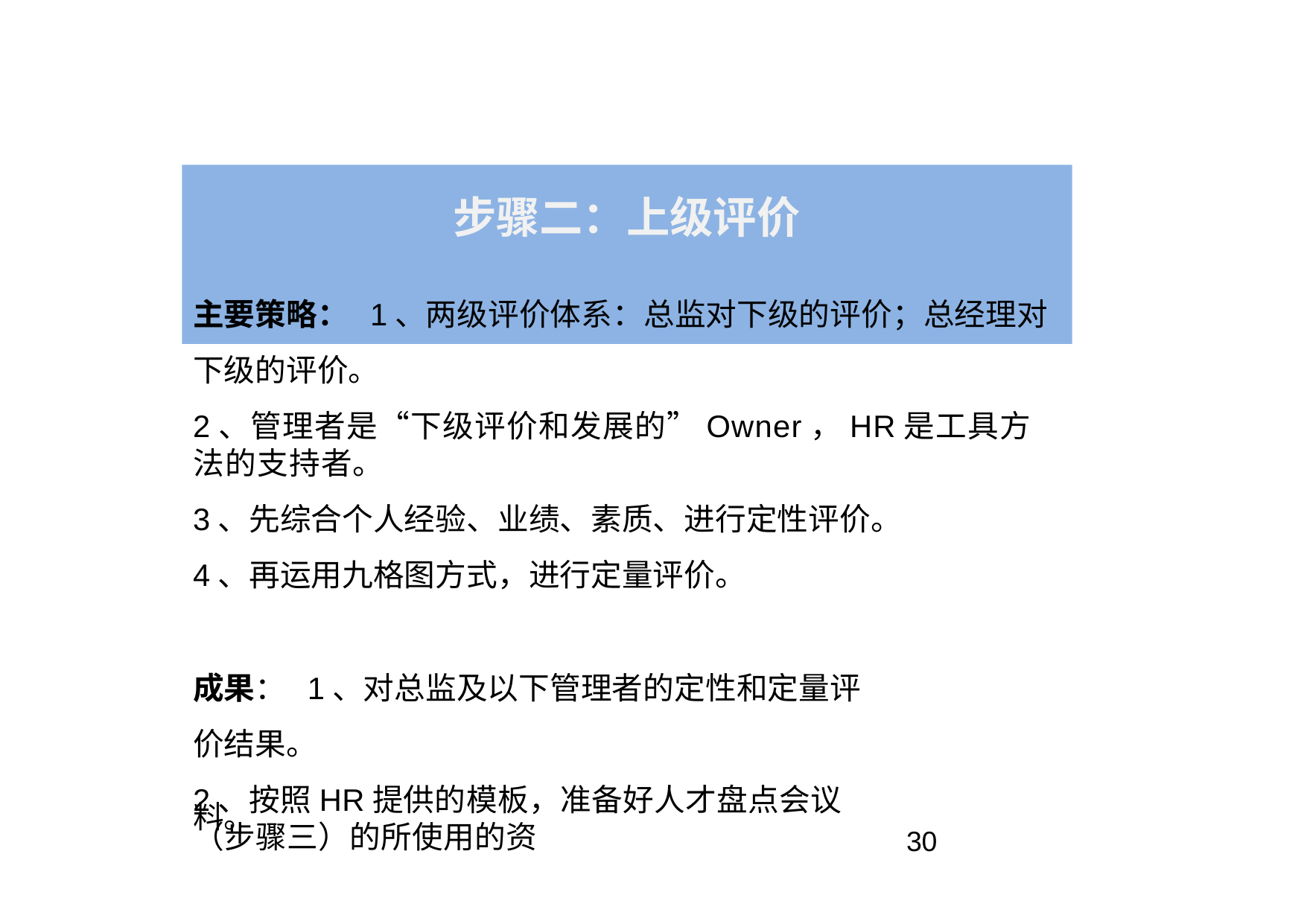

# 步骤二：上级评价
主要策略：  1、两级评价体系：总监对下级的评价；总经理对下级的评价。
2、管理者是“下级评价和发展的”Owner，HR是工具方法的支持者。
3、先综合个人经验、业绩、素质、进行定性评价。
4、再运用九格图方式，进行定量评价。

成果：  1、对总监及以下管理者的定性和定量评价结果。
2、按照HR提供的模板，准备好人才盘点会议（步骤三）的所使用的资
料。
30